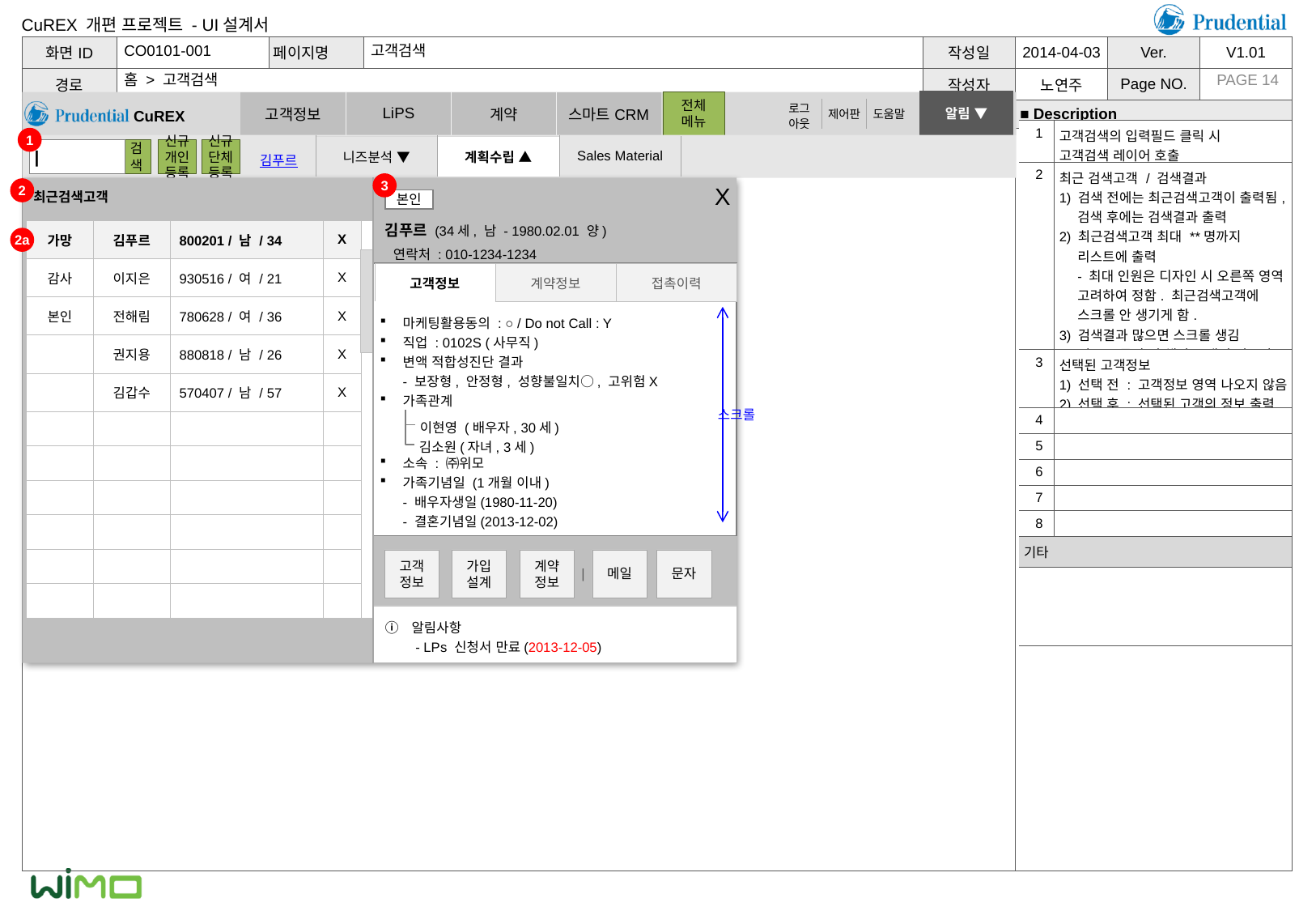

CO0101-001
고객검색
홈 > 고객검색
PAGE 14
| 1 | 고객검색의 입력필드 클릭 시 고객검색 레이어 호출 |
| --- | --- |
| 2 | 최근 검색고객 / 검색결과 1) 검색 전에는 최근검색고객이 출력됨, 검색 후에는 검색결과 출력 2) 최근검색고객 최대 \*\*명까지 리스트에 출력 - 최대 인원은 디자인 시 오른쪽 영역 고려하여 정함. 최근검색고객에 스크롤 안 생기게 함. 3) 검색결과 많으면 스크롤 생김 4) 리스트 클릭 시 해당 고객의 정보가 3번 영역에 보여짐 |
| 3 | 선택된 고객정보 1) 선택 전 : 고객정보 영역 나오지 않음 2) 선택 후 : 선택된 고객의 정보 출력 |
| 4 |  |
| 5 |  |
| 6 |  |
| 7 |  |
| 8 |  |
| 기타 |  |
|  |  |
1
| 니즈분석 ▼ | 계획수립 ▲ | Sales Material |
| --- | --- | --- |
|
김푸르
X
3

2
최근검색고객
본인
김푸르 (34세, 남 - 1980.02.01 양)
| 가망 | 김푸르 | 800201 / 남 / 34 | X |
| --- | --- | --- | --- |
| 감사 | 이지은 | 930516 / 여 / 21 | X |
| 본인 | 전해림 | 780628 / 여 / 36 | X |
|  | 권지용 | 880818 / 남 / 26 | X |
|  | 김갑수 | 570407 / 남 / 57 | X |
|  |  |  |  |
|  |  |  |  |
|  |  |  |  |
|  |  |  |  |
|  |  |  |  |
|  |  |  |  |

2a
연락처 : 010-1234-1234

| 고객정보 | 계약정보 | 접촉이력 |
| --- | --- | --- |
마케팅활용동의 : ○ / Do not Call : Y
직업 : 0102S (사무직)
변액 적합성진단 결과
- 보장형, 안정형, 성향불일치○, 고위험X
가족관계

소속 : ㈜위모
가족기념일 (1개월 이내)
- 배우자생일(1980-11-20)
- 결혼기념일(2013-12-02)
스크롤
이현영 (배우자, 30세)
김소원(자녀, 3세)
고객정보
가입설계
계약정보
메일
문자
|
ⓘ
알림사항
 - LPs 신청서 만료(2013-12-05)